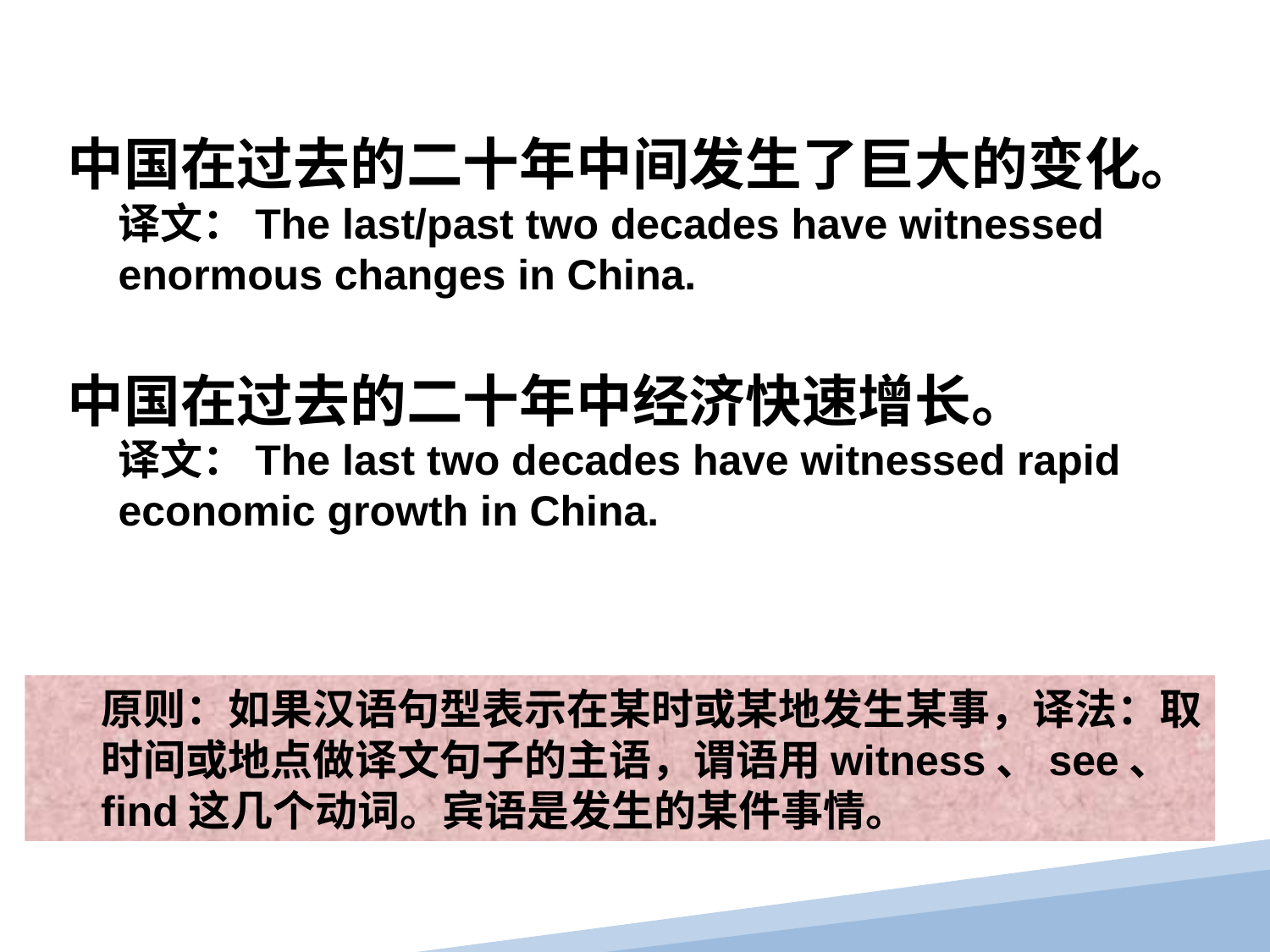

中国在过去的二十年中间发生了巨大的变化。
译文：The last/past two decades have witnessed enormous changes in China.

中国在过去的二十年中经济快速增长。
译文：The last two decades have witnessed rapid economic growth in China.

原则：如果汉语句型表示在某时或某地发生某事，译法：取时间或地点做译文句子的主语，谓语用witness、see、 find这几个动词。宾语是发生的某件事情。